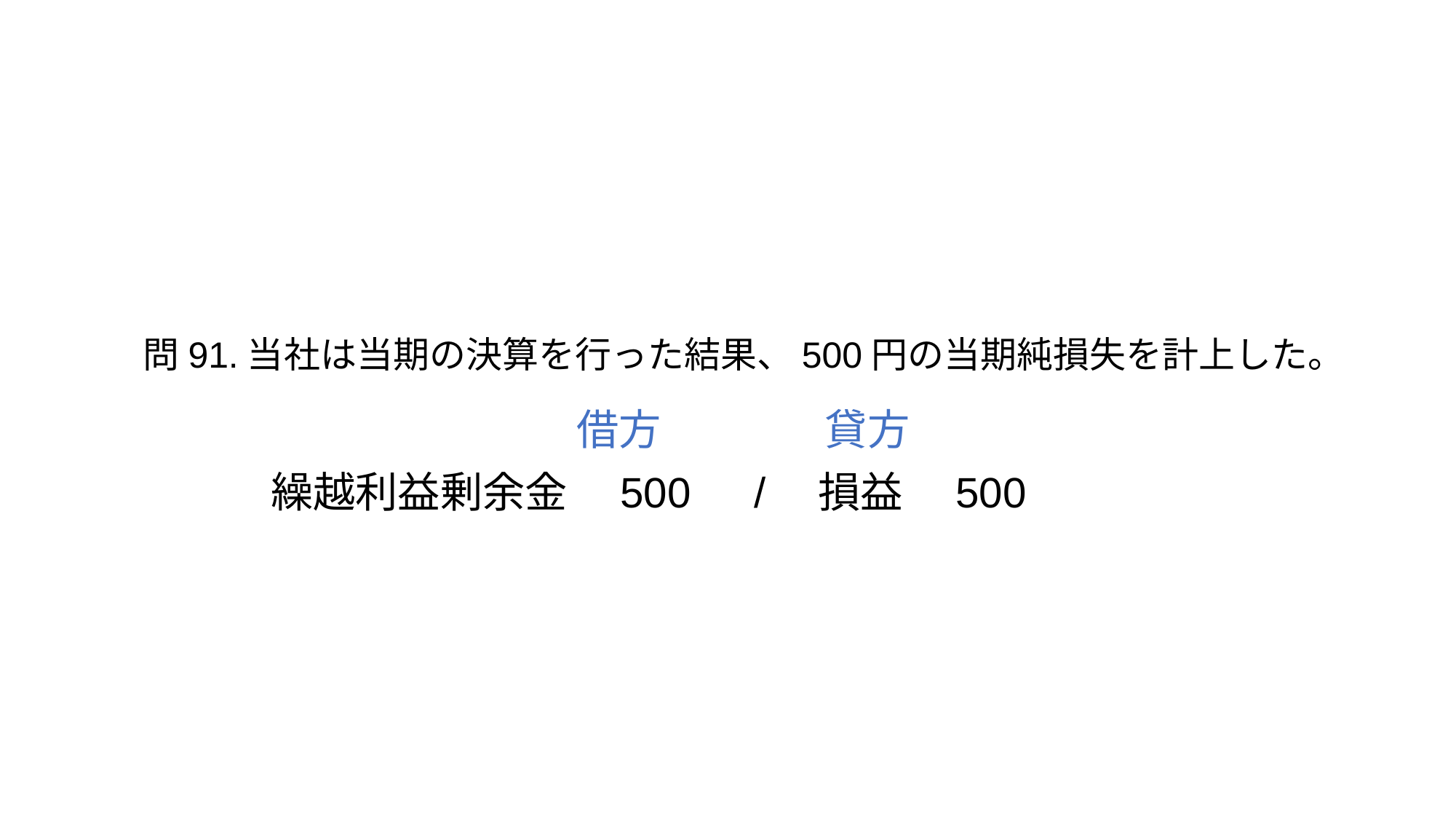

問91.当社は当期の決算を行った結果、500円の当期純損失を計上した。
借方
貸方
繰越利益剰余金　500　/　損益　500